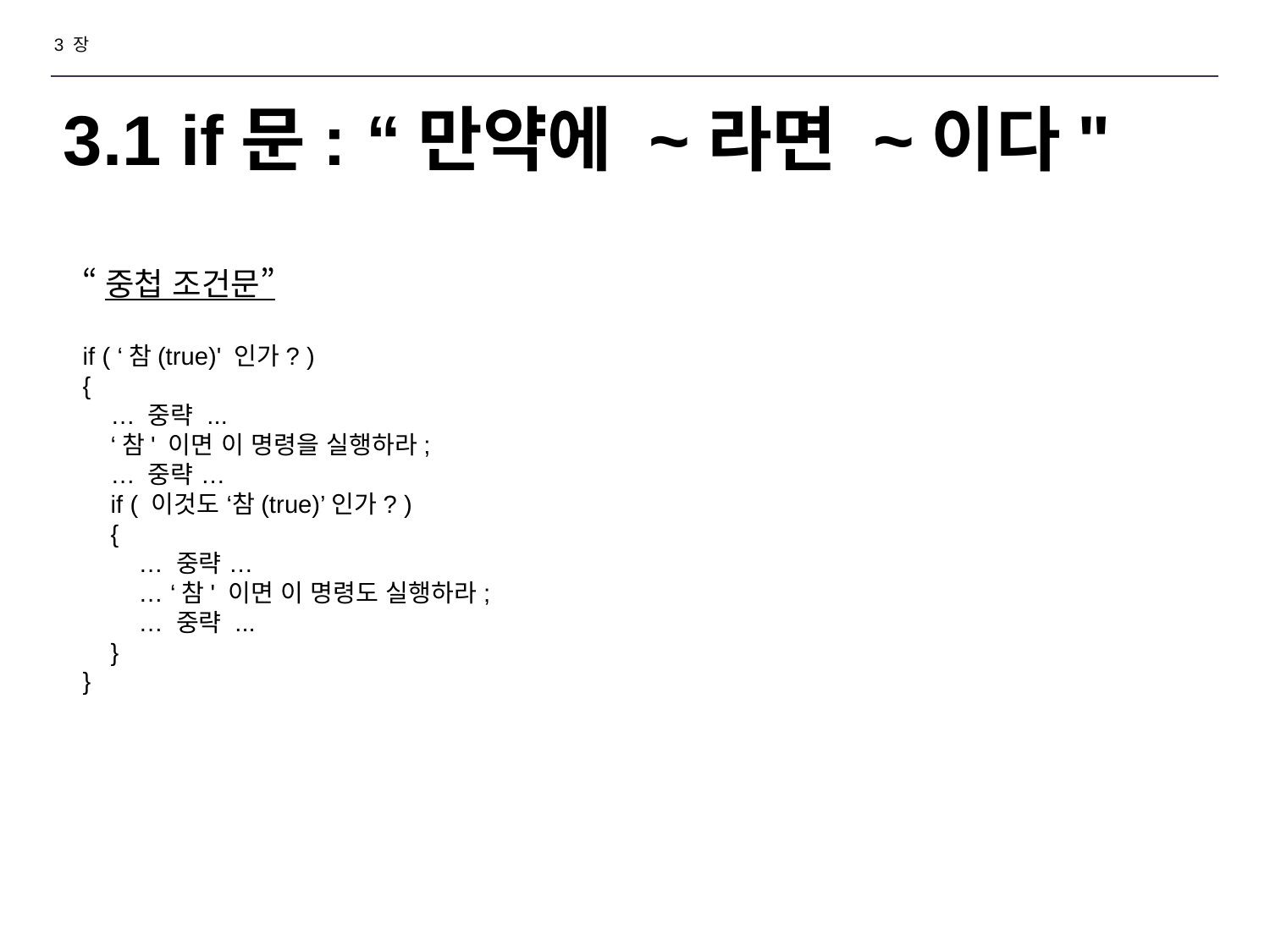

3 장
# 3.1 if문: “만약에 ~라면 ~이다"

“중첩 조건문”

if ( ‘참(true)' 인가? )
{
    … 중략 ...
    ‘참' 이면 이 명령을 실행하라;
    … 중략 …
    if ( 이것도 ‘참(true)’인가? )
    {
        … 중략 …
        … ‘참' 이면 이 명령도 실행하라;
        … 중략 ...
    }
}